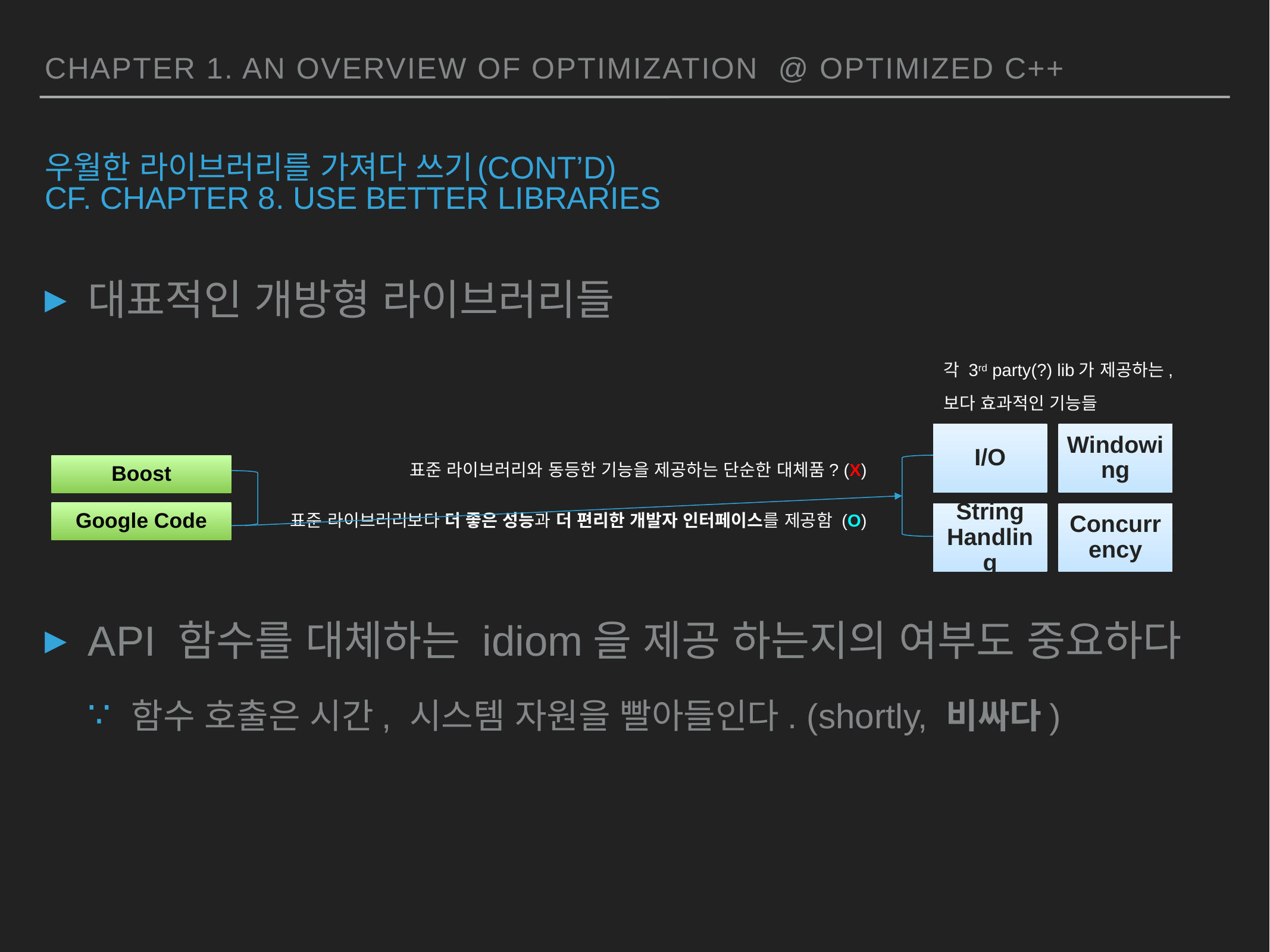

chapter 1. an overview of optimization  @ Optimized c++
# 우월한 라이브러리를 가져다 쓰기(cont’d) cf. Chapter 8. Use Better Libraries
대표적인 개방형 라이브러리들

API 함수를 대체하는 idiom을 제공 하는지의 여부도 중요하다
함수 호출은 시간, 시스템 자원을 빨아들인다. (shortly, 비싸다)
각 3rd party(?) lib가 제공하는,
보다 효과적인 기능들
I/O
Windowing
String Handling
Concurrency
Boost
Google Code
표준 라이브러리와 동등한 기능을 제공하는 단순한 대체품? (X)
표준 라이브러리보다 더 좋은 성능과 더 편리한 개발자 인터페이스를 제공함 (O)